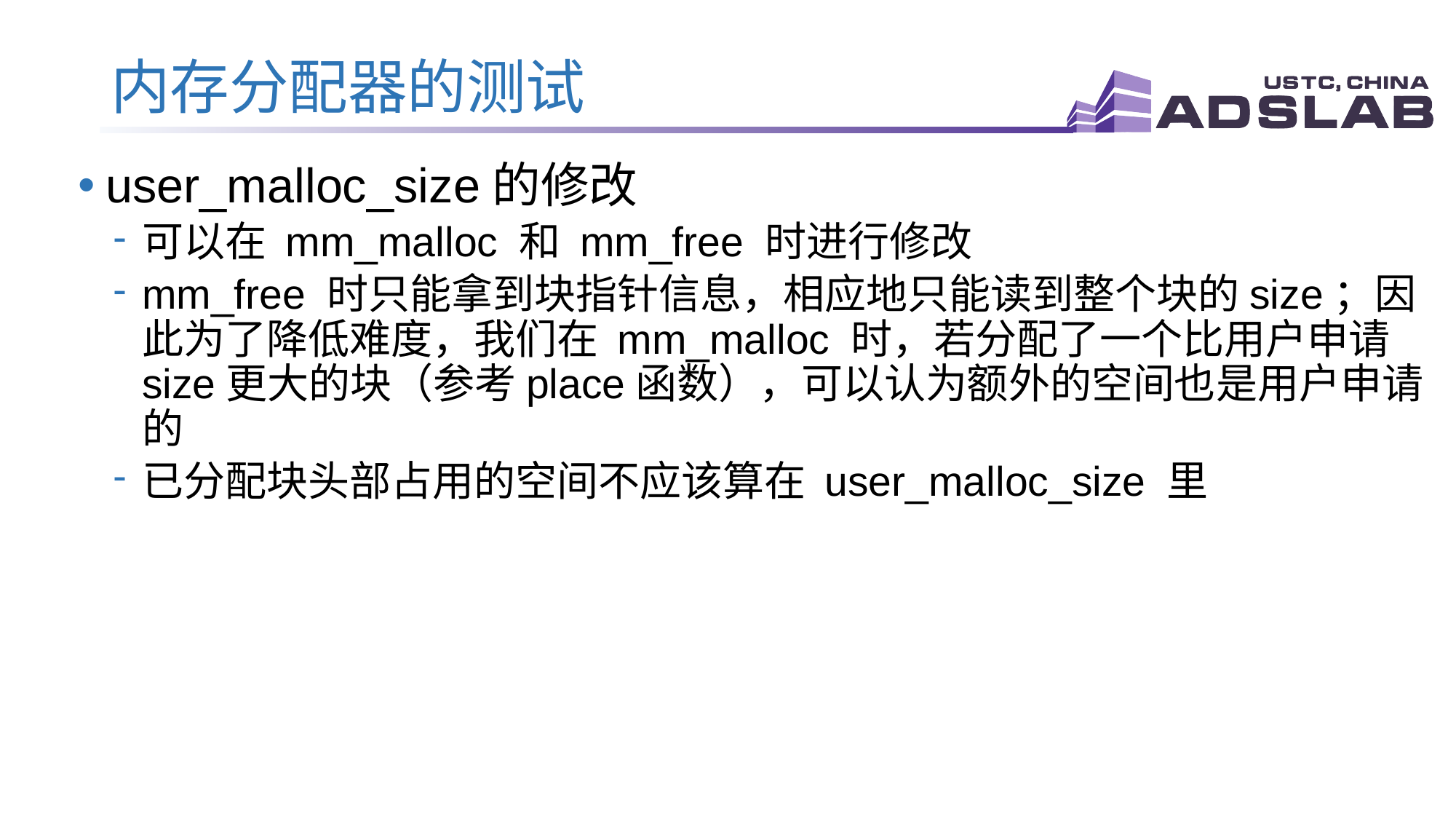

# 内存分配器的测试
user_malloc_size的修改
可以在 mm_malloc 和 mm_free 时进行修改
mm_free 时只能拿到块指针信息，相应地只能读到整个块的size；因此为了降低难度，我们在 mm_malloc 时，若分配了一个比用户申请size更大的块（参考place函数），可以认为额外的空间也是用户申请的
已分配块头部占用的空间不应该算在 user_malloc_size 里

21